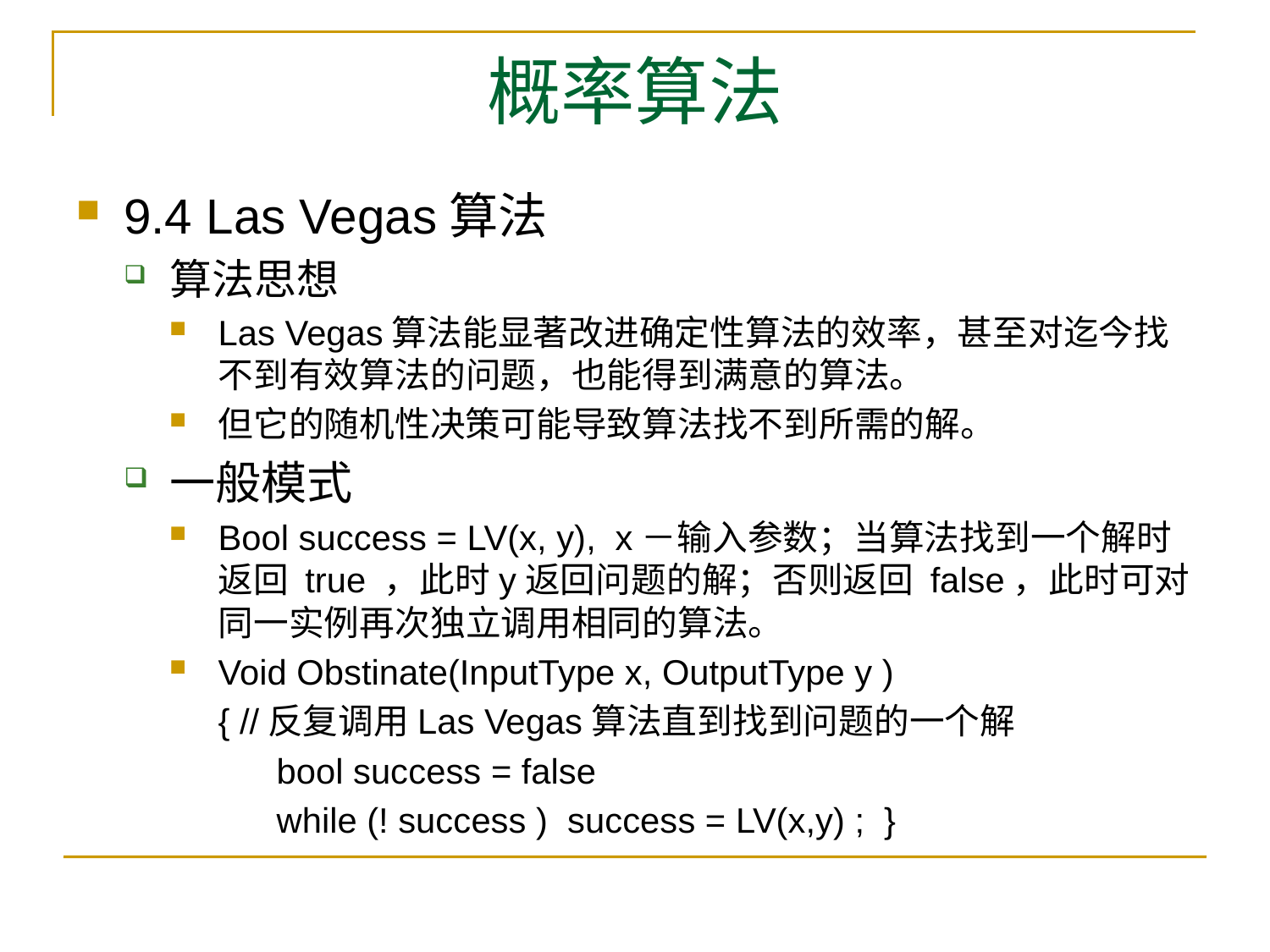

# 概率算法
9.4 Las Vegas算法
算法思想
Las Vegas算法能显著改进确定性算法的效率，甚至对迄今找不到有效算法的问题，也能得到满意的算法。
但它的随机性决策可能导致算法找不到所需的解。
一般模式
Bool success = LV(x, y),  x－输入参数；当算法找到一个解时返回 true ，此时y返回问题的解；否则返回 false，此时可对同一实例再次独立调用相同的算法。
Void Obstinate(InputType x, OutputType y )
     { //反复调用Las Vegas算法直到找到问题的一个解
           bool success = false
           while (! success )  success = LV(x,y) ;  }